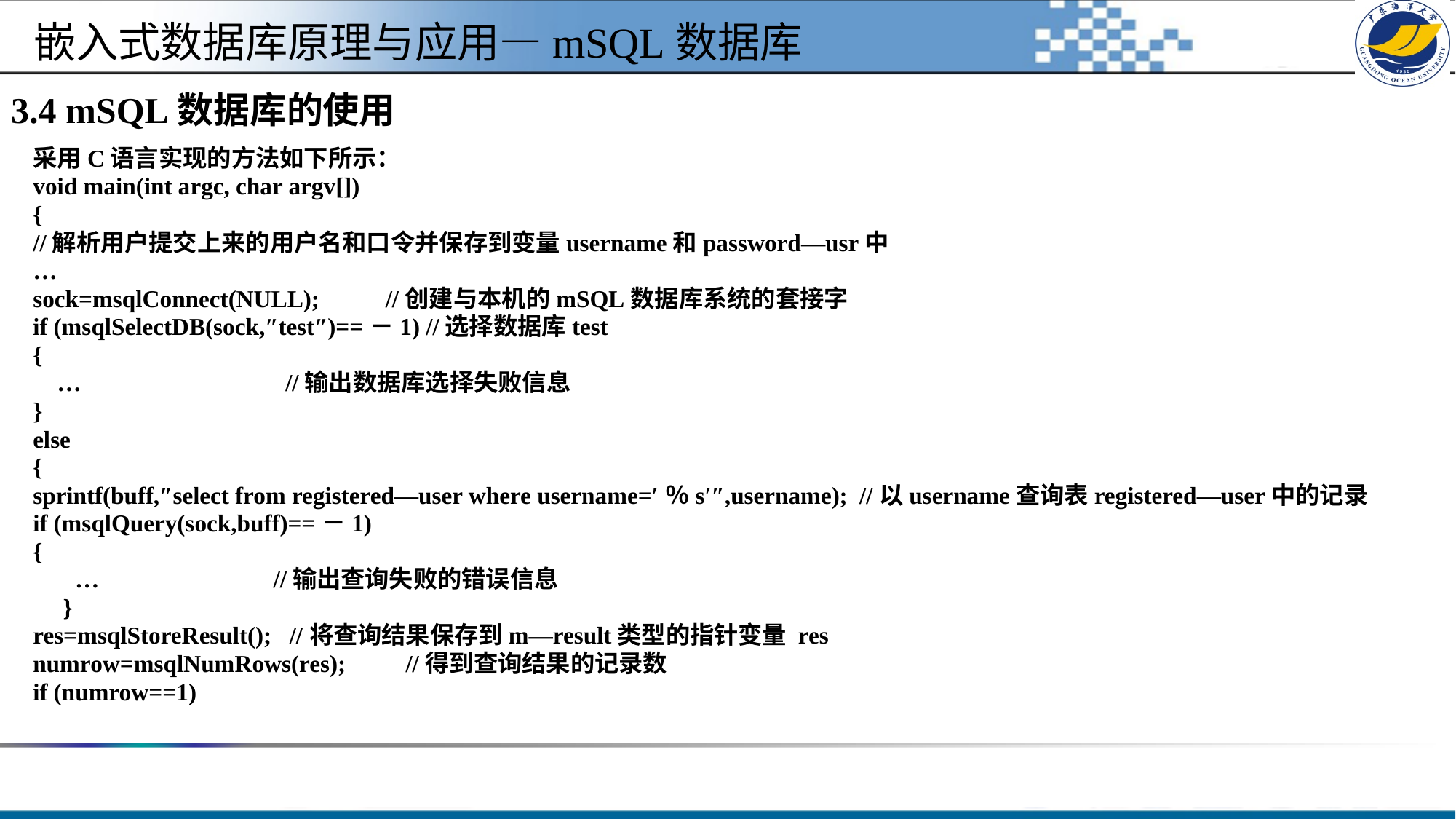

嵌入式数据库原理与应用—mSQL数据库
# 3.4 mSQL数据库的使用
采用C语言实现的方法如下所示：
void main(int argc, char argv[])
{
//解析用户提交上来的用户名和口令并保存到变量username和password—usr中
…
sock=msqlConnect(NULL);           //创建与本机的mSQL数据库系统的套接字
if (msqlSelectDB(sock,″test″)==－1) //选择数据库test
{
    …                                  //输出数据库选择失败信息
}
else
{
sprintf(buff,″select from registered—user where username=′％s′″,username);  //以username查询表registered—user中的记录
if (msqlQuery(sock,buff)==－1)
{
       …                             //输出查询失败的错误信息
     }
res=msqlStoreResult();   //将查询结果保存到m—result类型的指针变量 res
numrow=msqlNumRows(res);          //得到查询结果的记录数
if (numrow==1)